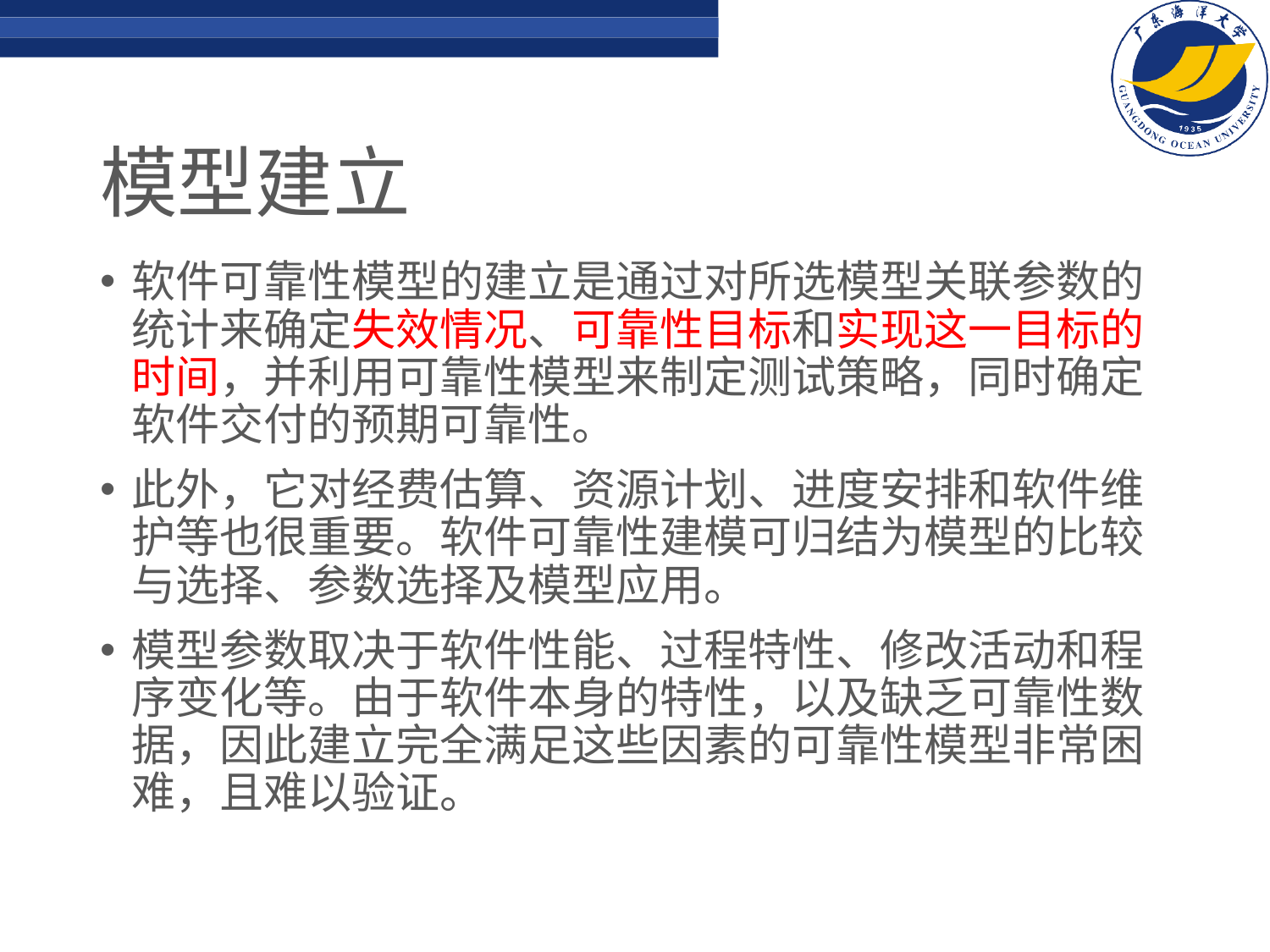

# 模型建立
软件可靠性模型的建立是通过对所选模型关联参数的统计来确定失效情况、可靠性目标和实现这一目标的时间，并利用可靠性模型来制定测试策略，同时确定软件交付的预期可靠性。
此外，它对经费估算、资源计划、进度安排和软件维护等也很重要。软件可靠性建模可归结为模型的比较与选择、参数选择及模型应用。
模型参数取决于软件性能、过程特性、修改活动和程序变化等。由于软件本身的特性，以及缺乏可靠性数据，因此建立完全满足这些因素的可靠性模型非常困难，且难以验证。
24